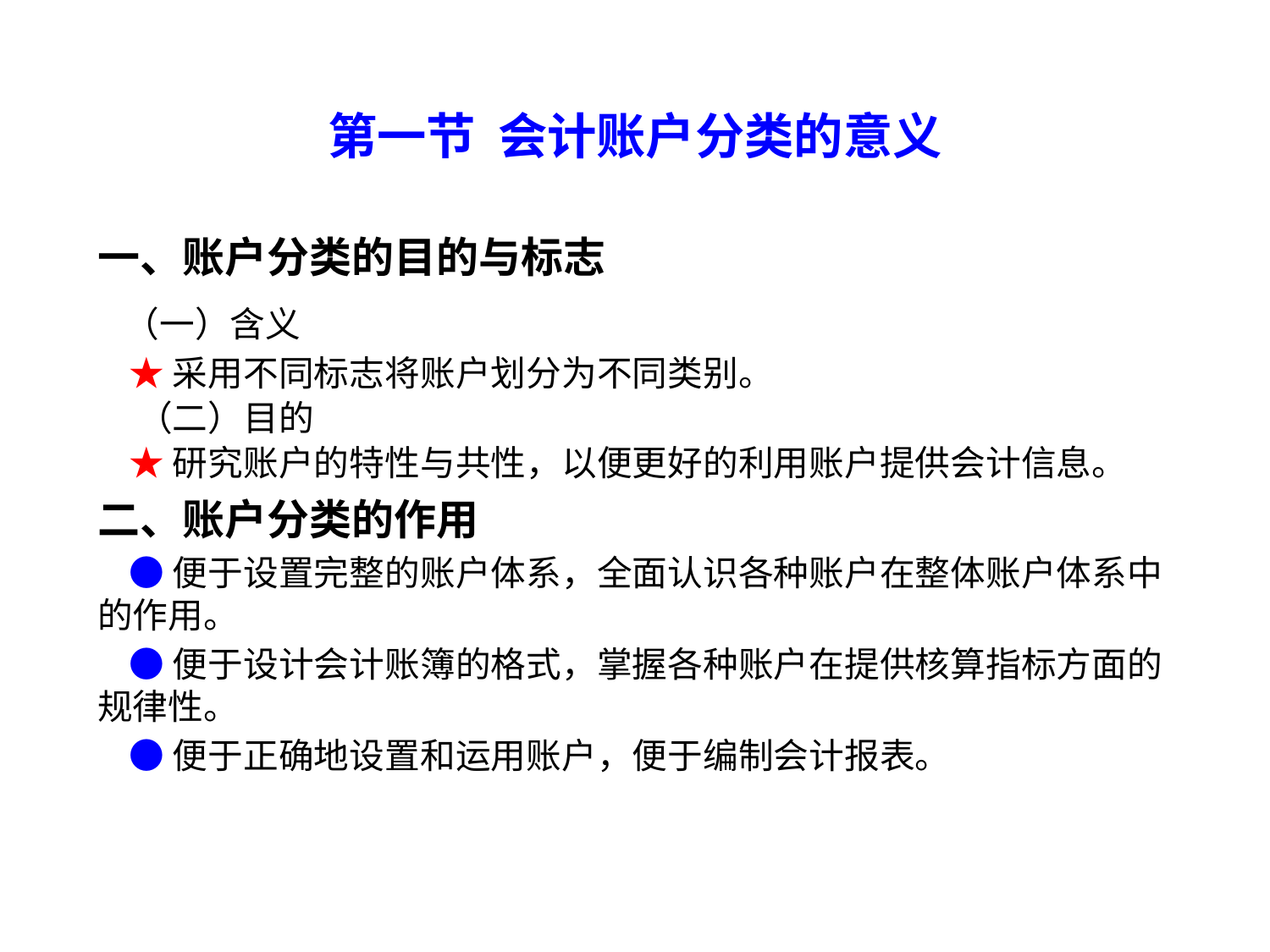

# 第一节  会计账户分类的意义
一、账户分类的目的与标志
 （一）含义
    ★采用不同标志将账户划分为不同类别。
    （二）目的
    ★研究账户的特性与共性，以便更好的利用账户提供会计信息。
二、账户分类的作用
    ●便于设置完整的账户体系，全面认识各种账户在整体账户体系中的作用。
    ●便于设计会计账簿的格式，掌握各种账户在提供核算指标方面的规律性。
    ●便于正确地设置和运用账户，便于编制会计报表。

2